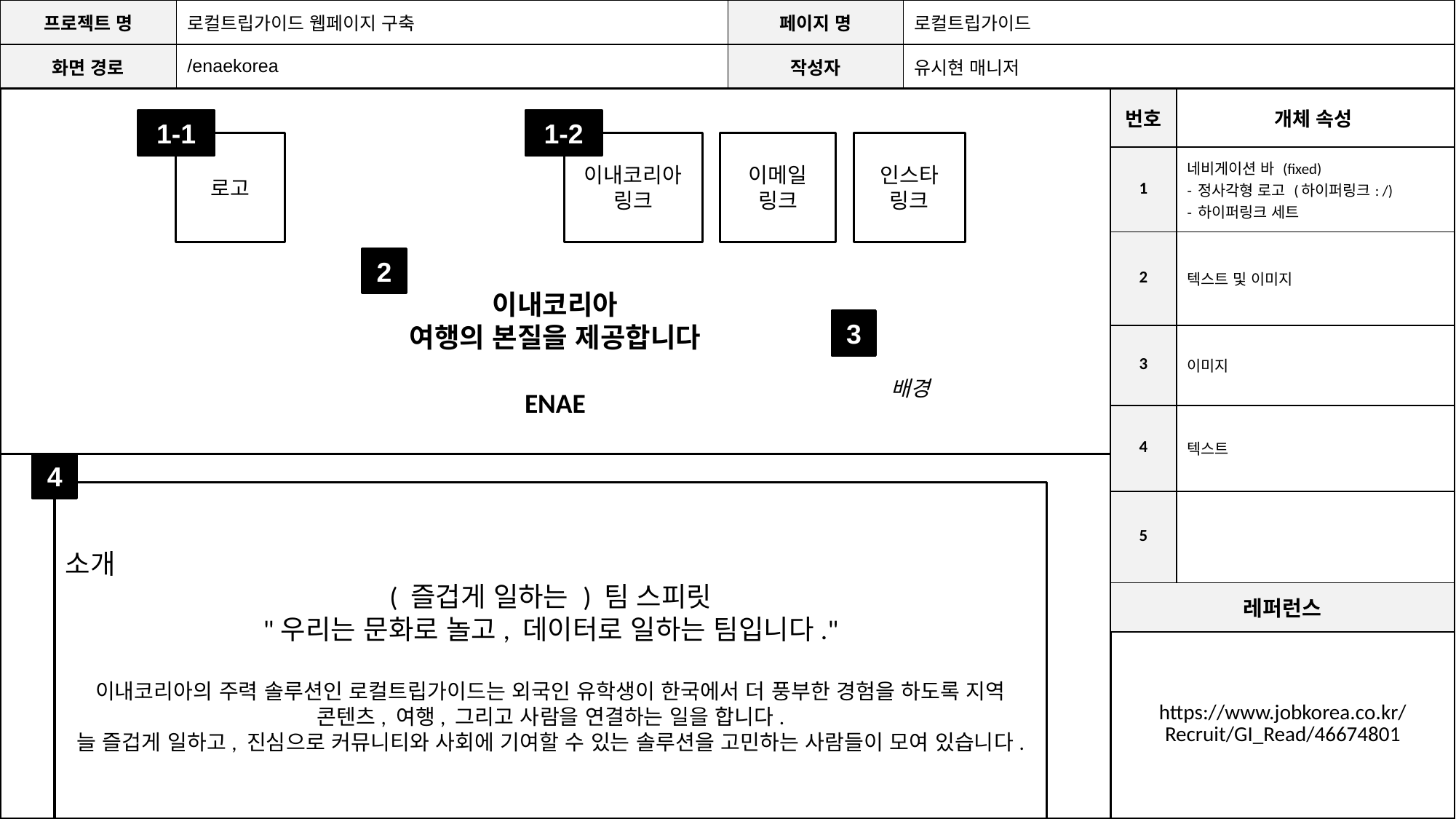

| 프로젝트 명 | 로컬트립가이드 웹페이지 구축 | 페이지 명 | 로컬트립가이드 |
| --- | --- | --- | --- |
| 화면 경로 | /enaekorea | 작성자 | 유시현 매니저 |
| 번호 | 개체 속성 |
| --- | --- |
| 1 | 네비게이션 바 (fixed) - 정사각형 로고 (하이퍼링크: /) - 하이퍼링크 세트 |
| 2 | 텍스트 및 이미지 |
| 3 | 이미지 |
| 4 | 텍스트 |
| 5 |  |
| 레퍼런스 |  |
| https://www.jobkorea.co.kr/Recruit/GI\_Read/46674801 |  |

이내코리아
여행의 본질을 제공합니다

ENAE
1-1
1-2
로고
이내코리아
링크
이메일
링크
인스타
링크
2
3
배경
4
소개
( 즐겁게 일하는 ) 팀 스피릿
"우리는 문화로 놀고, 데이터로 일하는 팀입니다."

이내코리아의 주력 솔루션인 로컬트립가이드는 외국인 유학생이 한국에서 더 풍부한 경험을 하도록 지역 콘텐츠, 여행, 그리고 사람을 연결하는 일을 합니다.
늘 즐겁게 일하고, 진심으로 커뮤니티와 사회에 기여할 수 있는 솔루션을 고민하는 사람들이 모여 있습니다.